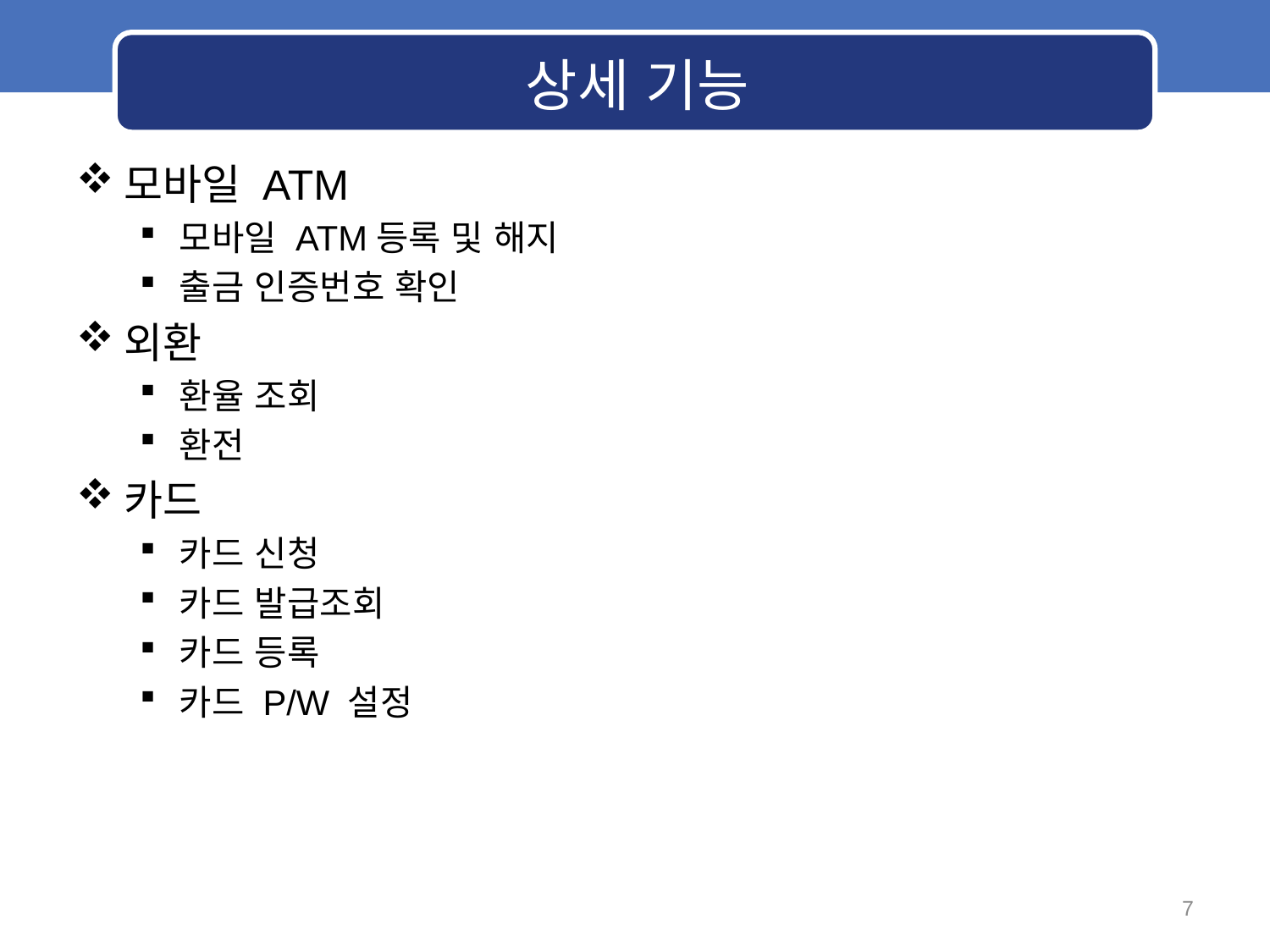

# 상세 기능
모바일 ATM
모바일 ATM등록 및 해지
출금 인증번호 확인
외환
환율 조회
환전
카드
카드 신청
카드 발급조회
카드 등록
카드 P/W 설정

7